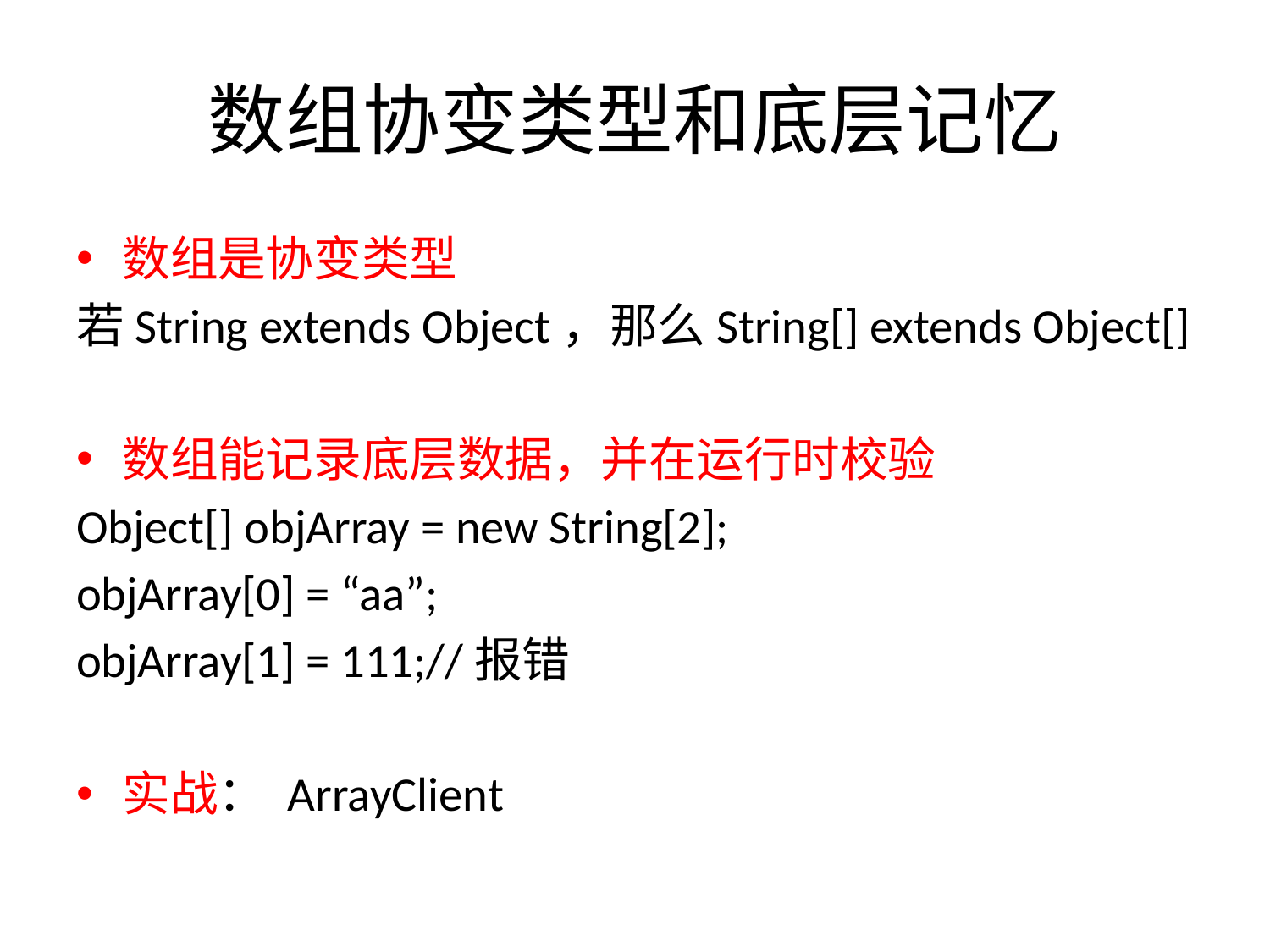

# 数组协变类型和底层记忆
数组是协变类型
若String extends Object，那么String[] extends Object[]

数组能记录底层数据，并在运行时校验
Object[] objArray = new String[2];
objArray[0] = “aa”;
objArray[1] = 111;//报错

实战： ArrayClient